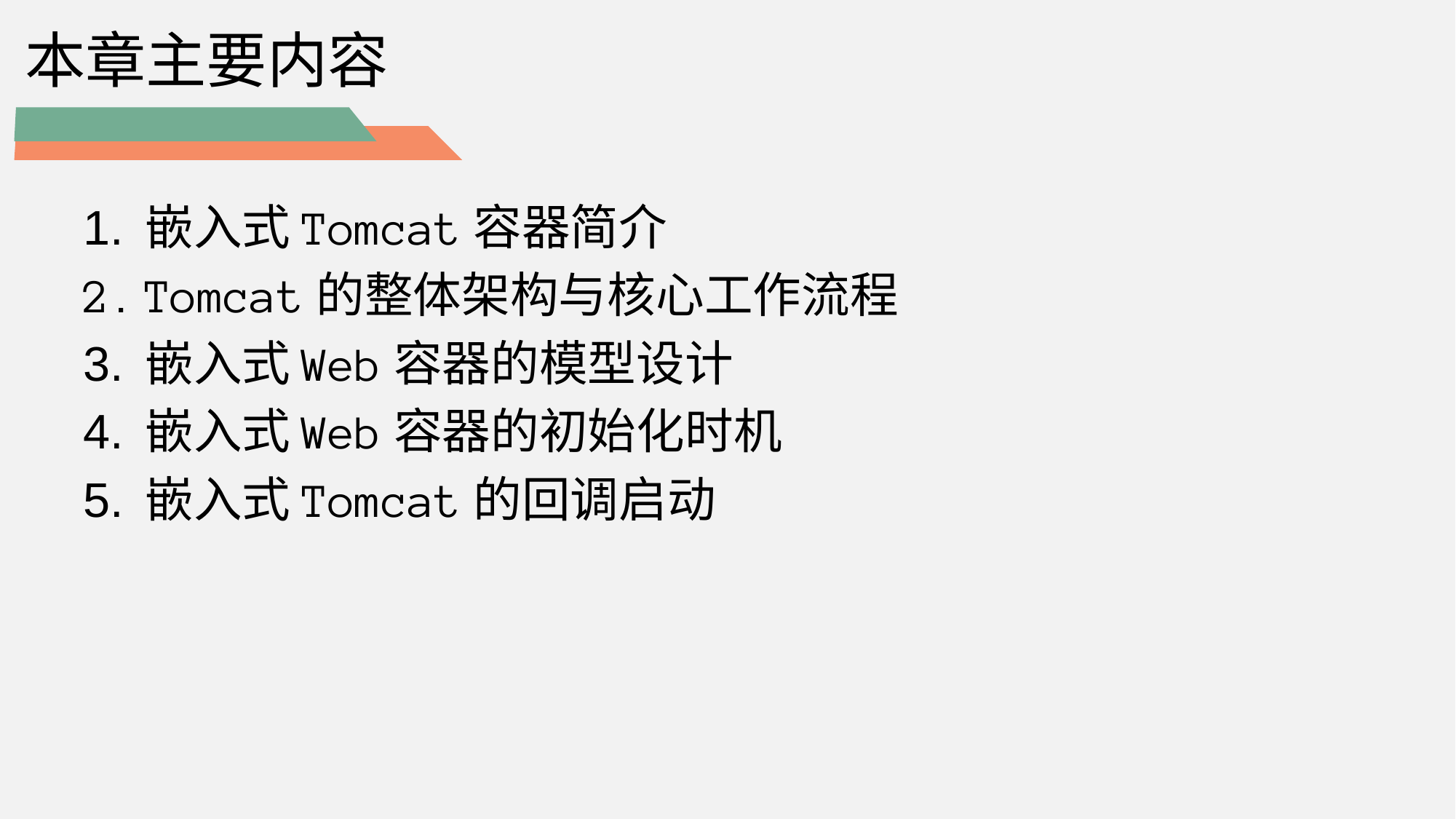

本章主要内容

嵌入式Tomcat容器简介
Tomcat的整体架构与核心工作流程
嵌入式Web容器的模型设计
嵌入式Web容器的初始化时机
嵌入式Tomcat的回调启动